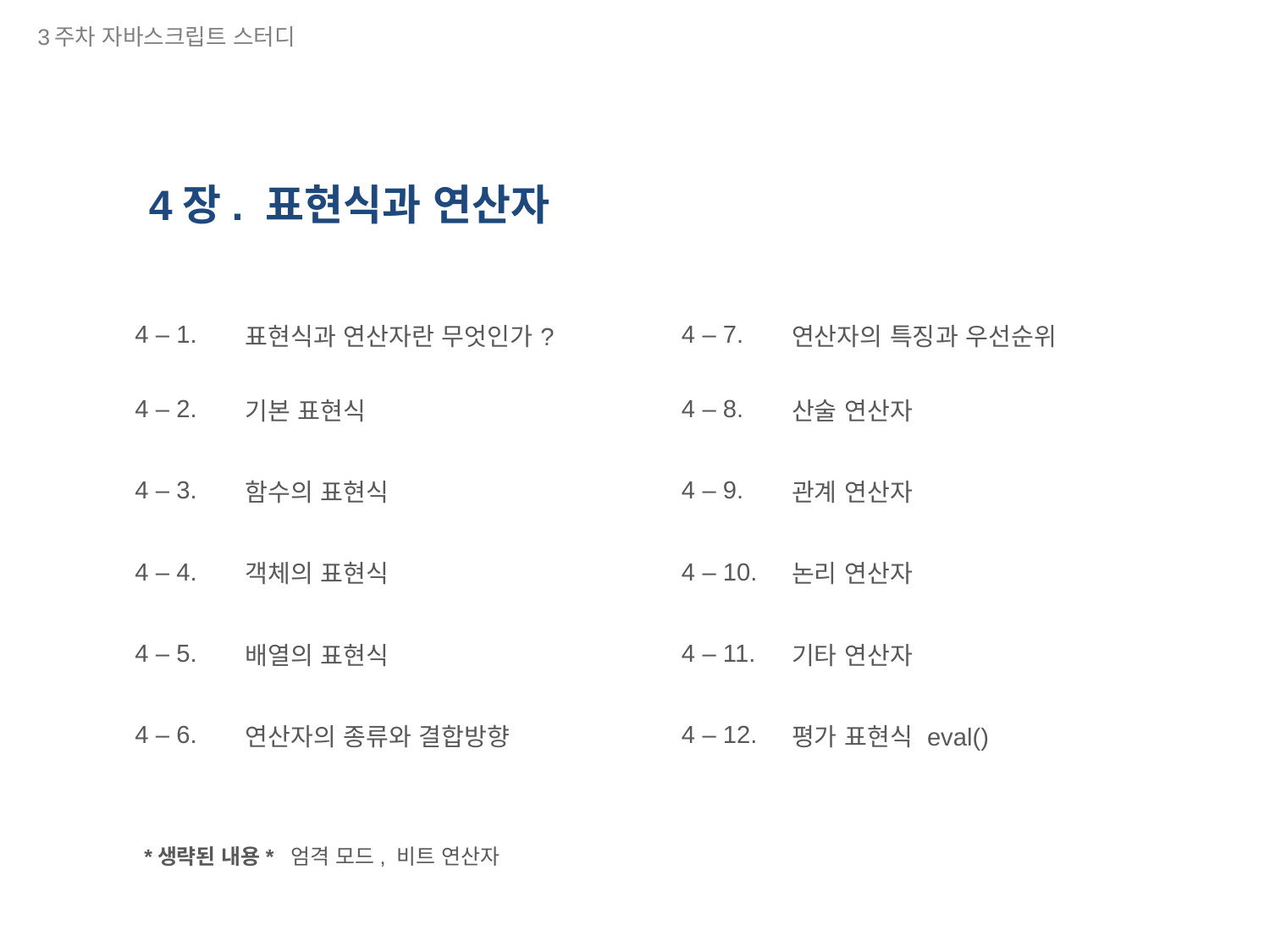

# 3주차 자바스크립트 스터디
4장. 표현식과 연산자
| 4 – 1. | 표현식과 연산자란 무엇인가? |
| --- | --- |
| 4 – 2. | 기본 표현식 |
| 4 – 3. | 함수의 표현식 |
| 4 – 4. | 객체의 표현식 |
| 4 – 5. | 배열의 표현식 |
| 4 – 6. | 연산자의 종류와 결합방향 |
| 4 – 7. | 연산자의 특징과 우선순위 |
| --- | --- |
| 4 – 8. | 산술 연산자 |
| 4 – 9. | 관계 연산자 |
| 4 – 10. | 논리 연산자 |
| 4 – 11. | 기타 연산자 |
| 4 – 12. | 평가 표현식 eval() |
*생략된 내용*  엄격 모드, 비트 연산자